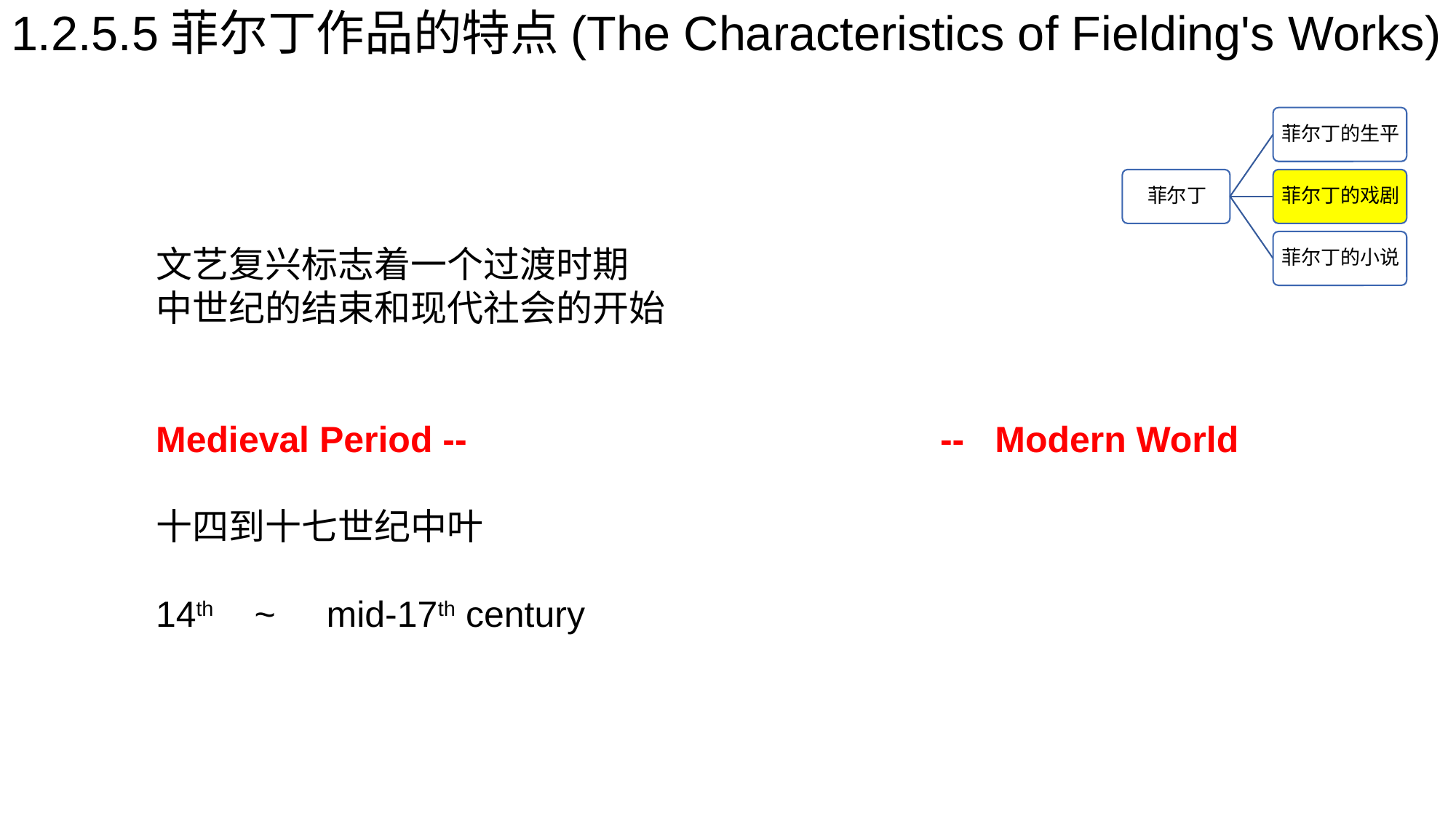

# 1.2.5.5菲尔丁作品的特点(The Characteristics of Fielding's Works)
菲尔丁

菲尔丁的生平

菲尔丁的戏剧

菲尔丁的小说
文艺复兴标志着一个过渡时期
中世纪的结束和现代社会的开始

Medieval Period -- 					  --   Modern World

十四到十七世纪中叶

14th    ~     mid-17th century